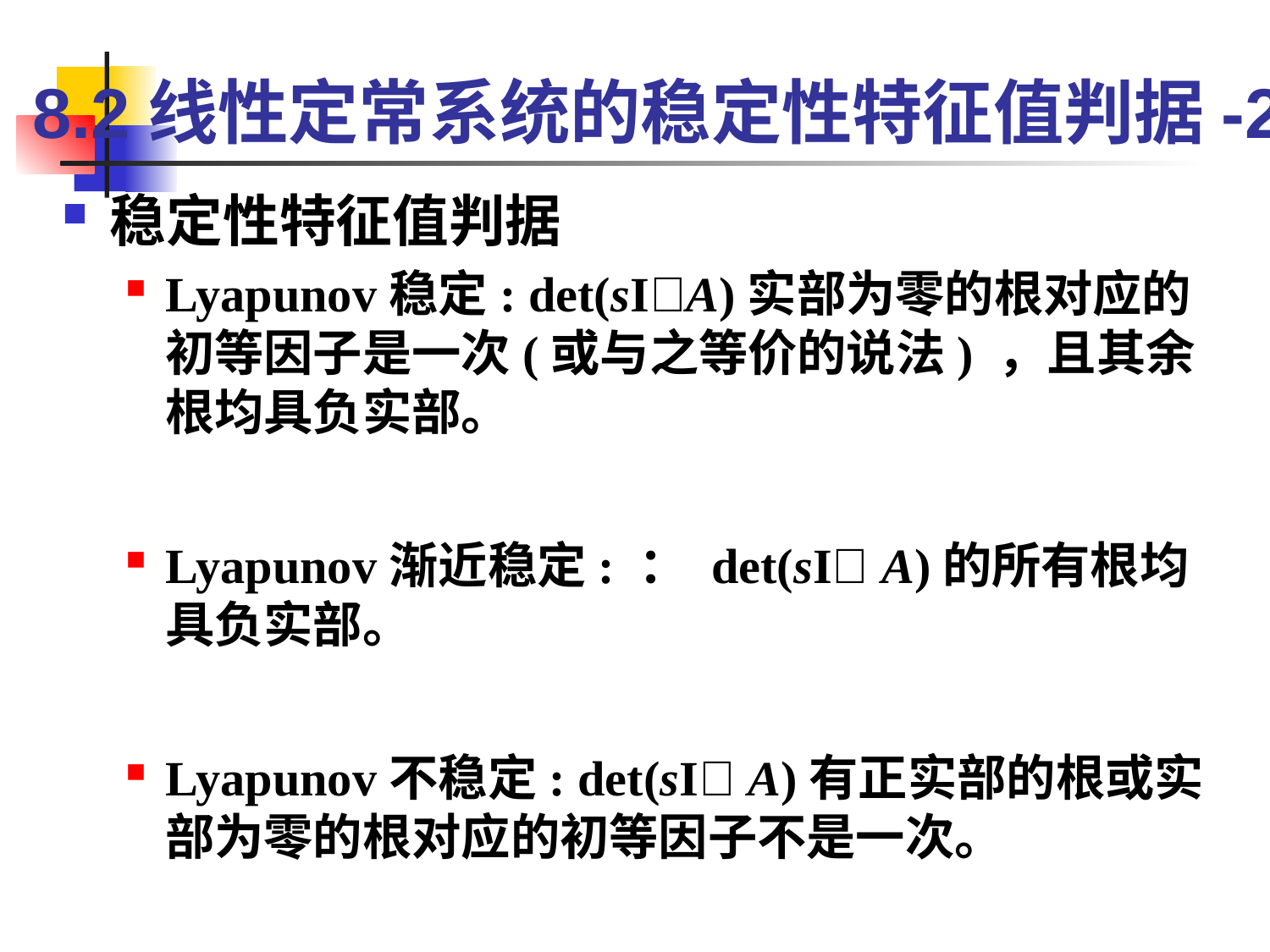

# 8.2线性定常系统的稳定性特征值判据-2
稳定性特征值判据
Lyapunov稳定: det(sI−A)实部为零的根对应的初等因子是一次(或与之等价的说法) ，且其余根均具负实部。

Lyapunov渐近稳定: ： det(sI− A)的所有根均具负实部。

Lyapunov不稳定: det(sI− A)有正实部的根或实部为零的根对应的初等因子不是一次。